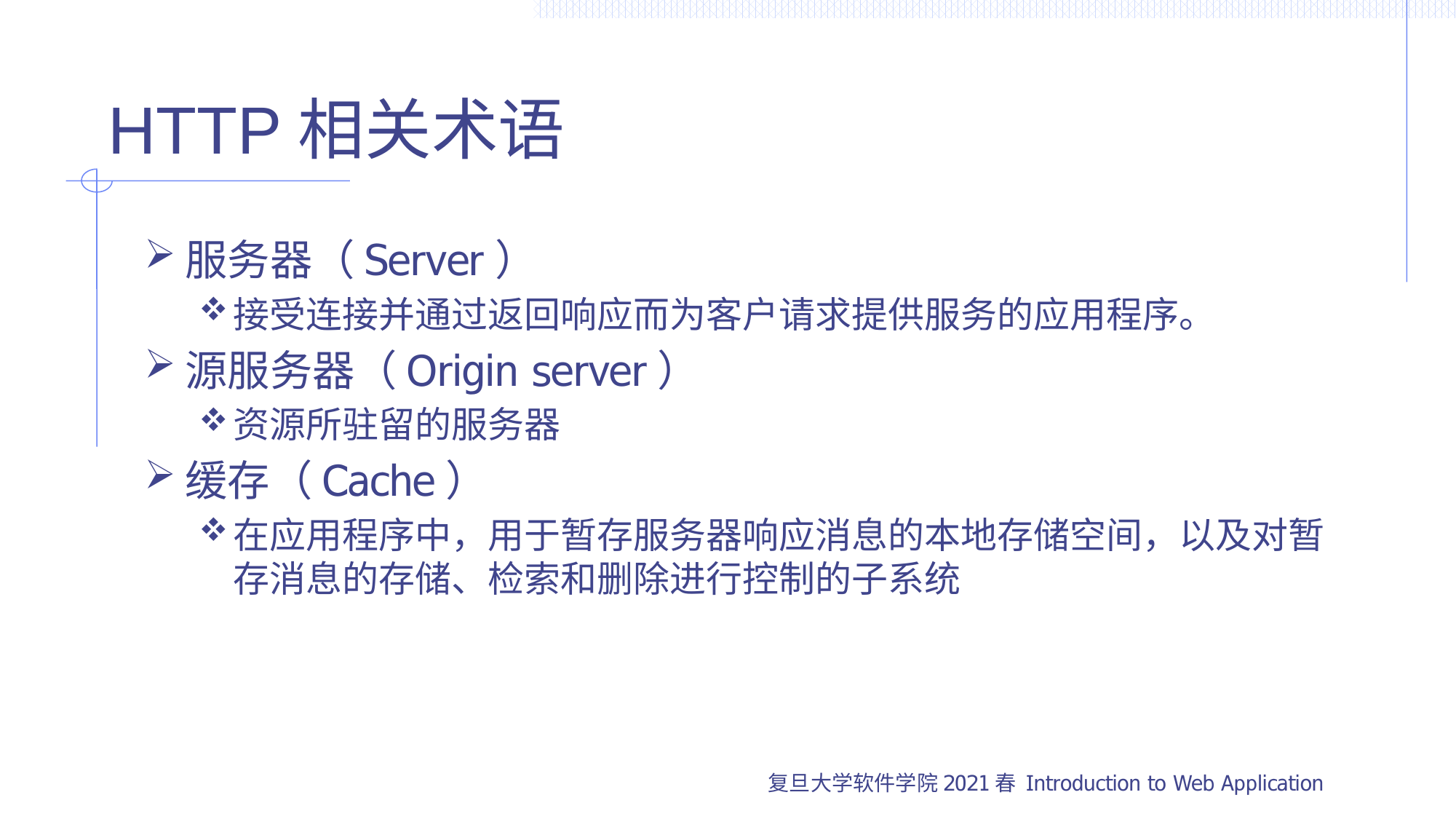

# HTTP相关术语
服务器（Server）
接受连接并通过返回响应而为客户请求提供服务的应用程序。
源服务器（Origin server）
资源所驻留的服务器
缓存（Cache）
在应用程序中，用于暂存服务器响应消息的本地存储空间，以及对暂存消息的存储、检索和删除进行控制的子系统